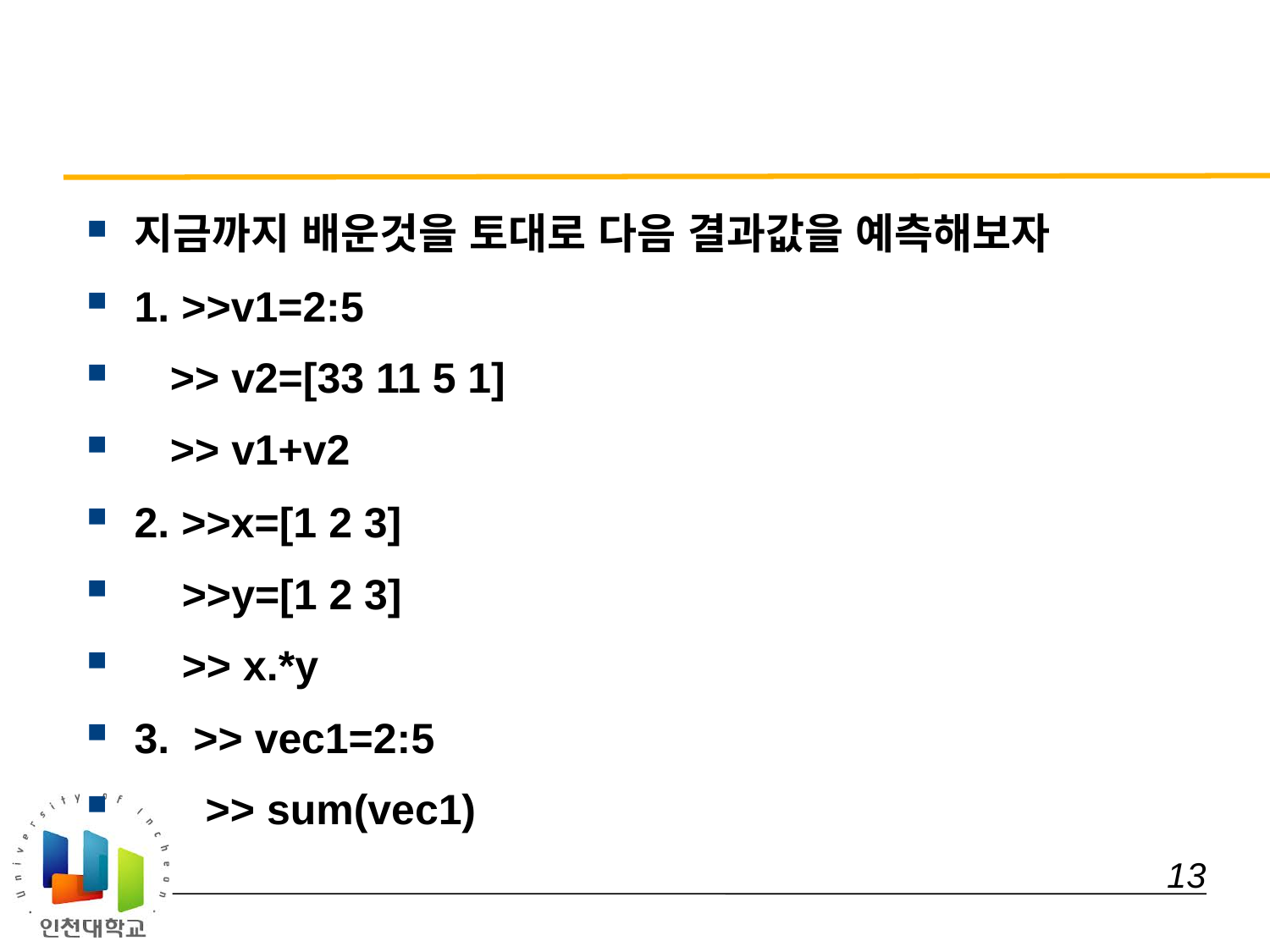

#
지금까지 배운것을 토대로 다음 결과값을 예측해보자
1. >>v1=2:5
   >> v2=[33 11 5 1]
   >> v1+v2
2. >>x=[1 2 3]
    >>y=[1 2 3]
    >> x.*y
3.  >> vec1=2:5
      >> sum(vec1)
 13